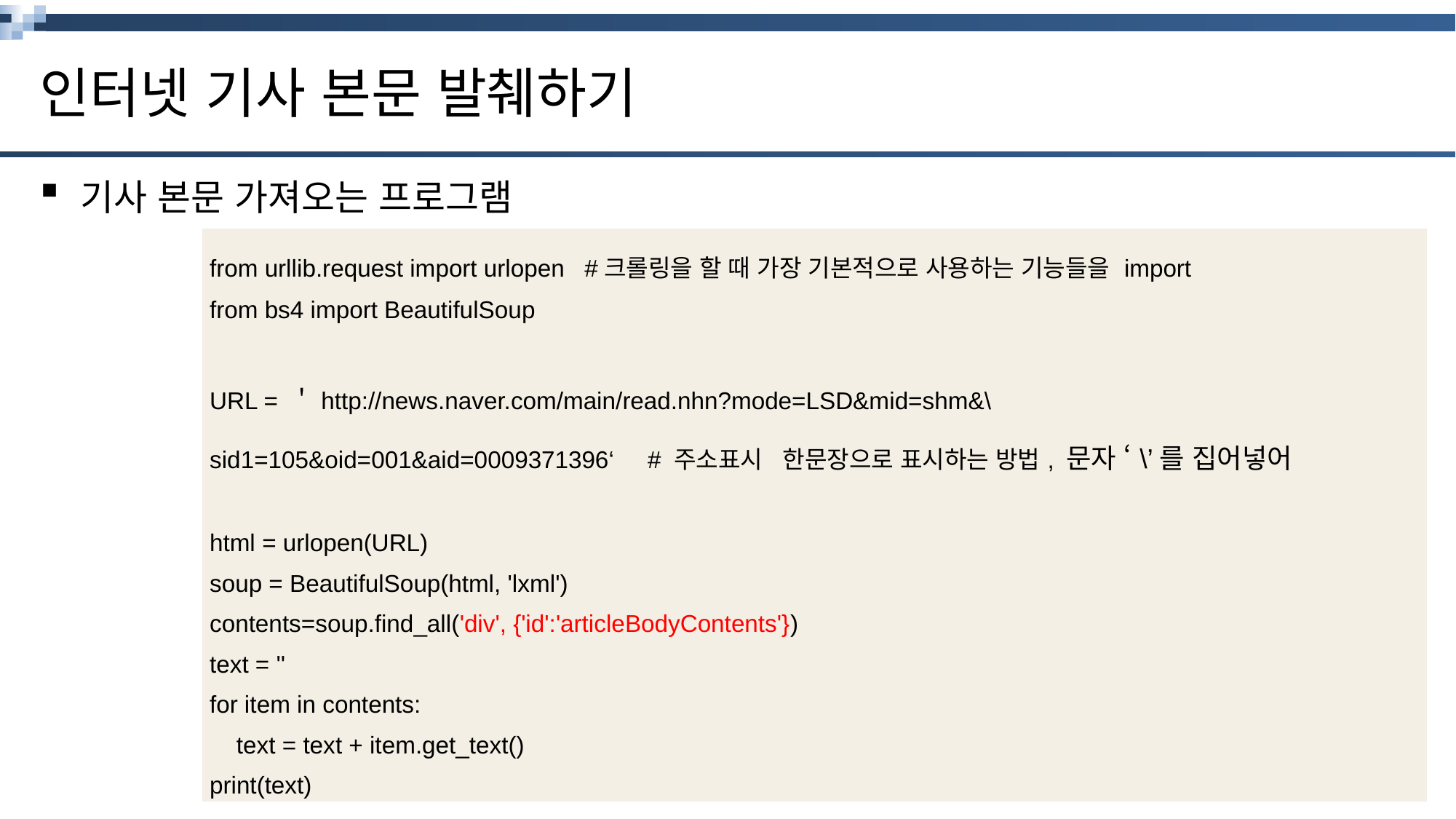

# 인터넷 기사 본문 발췌하기
기사 본문 가져오는 프로그램
| from urllib.request import urlopen #크롤링을 할 때 가장 기본적으로 사용하는 기능들을 import from bs4 import BeautifulSoup URL = ＇http://news.naver.com/main/read.nhn?mode=LSD&mid=shm&\ sid1=105&oid=001&aid=0009371396‘ # 주소표시 한문장으로 표시하는 방법, 문자 ‘\’를 집어넣어 html = urlopen(URL) soup = BeautifulSoup(html, 'lxml') contents=soup.find\_all('div', {'id':'articleBodyContents'}) text = '' for item in contents: text = text + item.get\_text() print(text) |
| --- |